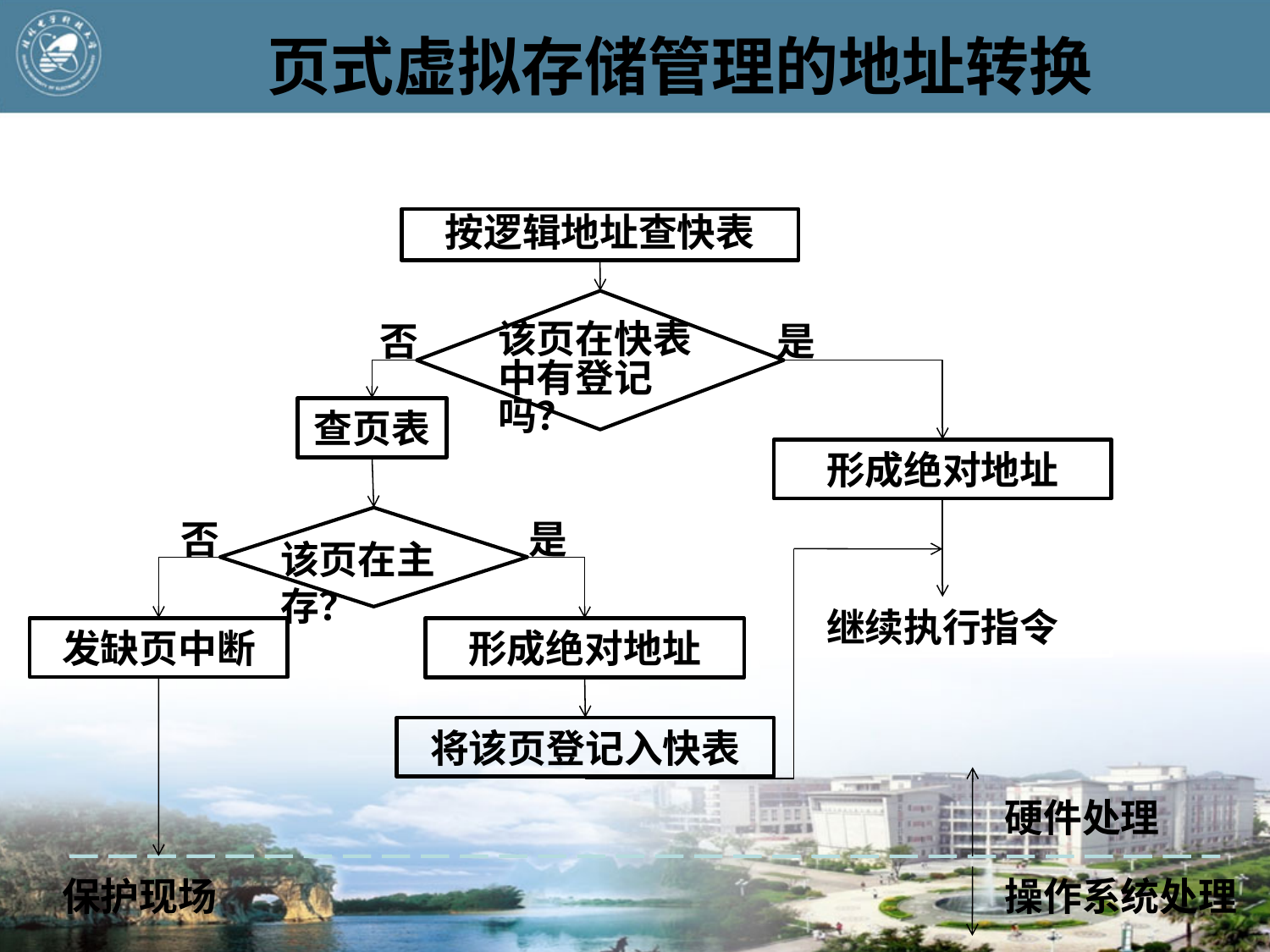

# 页式虚拟存储管理的地址转换
按逻辑地址查快表

该页在快表中有登记吗？
否
是
查页表
形成绝对地址

否
是
该页在主存？
继续执行指令
发缺页中断
形成绝对地址
将该页登记入快表
硬件处理
保护现场
操作系统处理